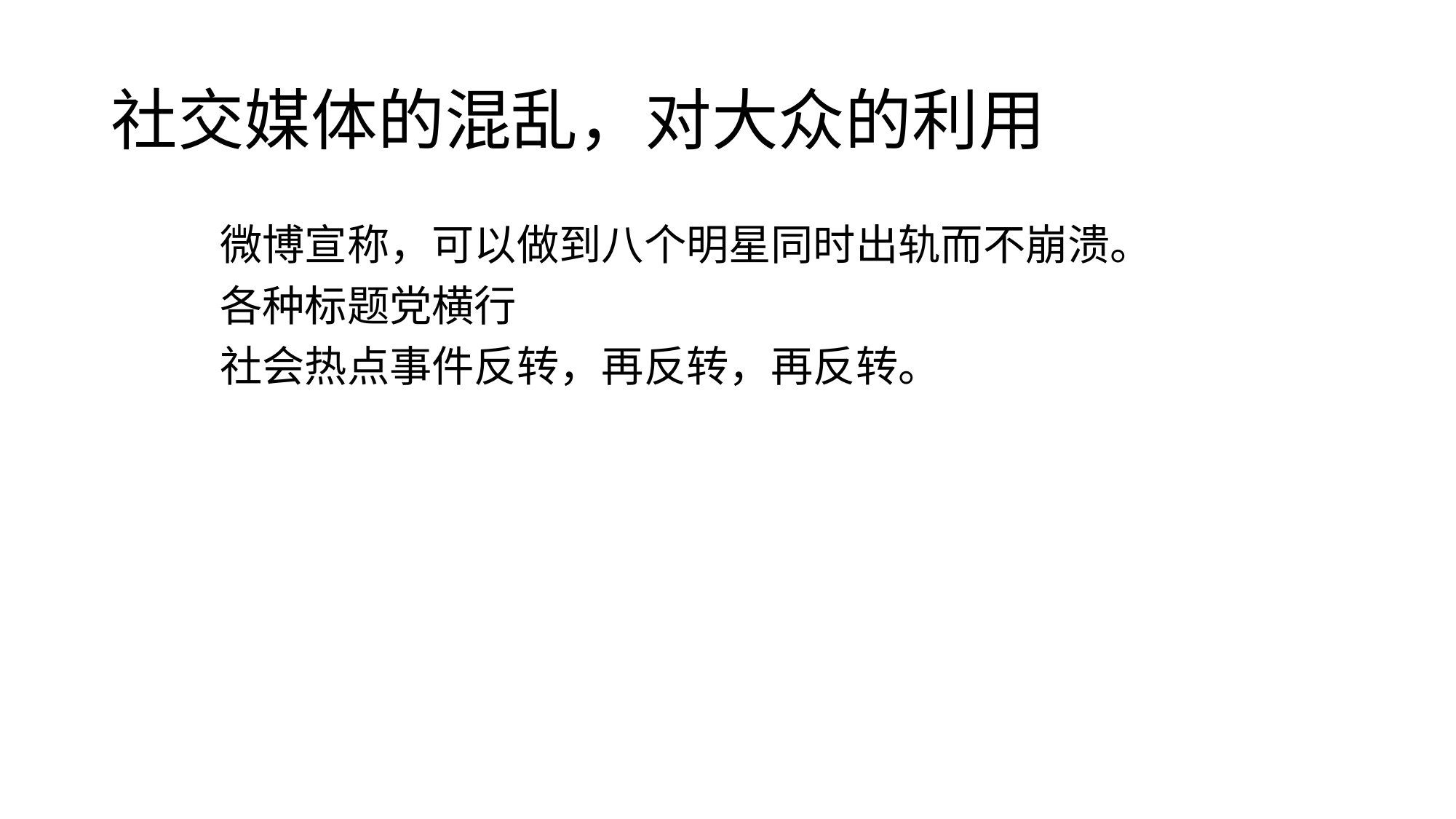

# 社交媒体的混乱，对大众的利用
	微博宣称，可以做到八个明星同时出轨而不崩溃。
	各种标题党横行
	社会热点事件反转，再反转，再反转。